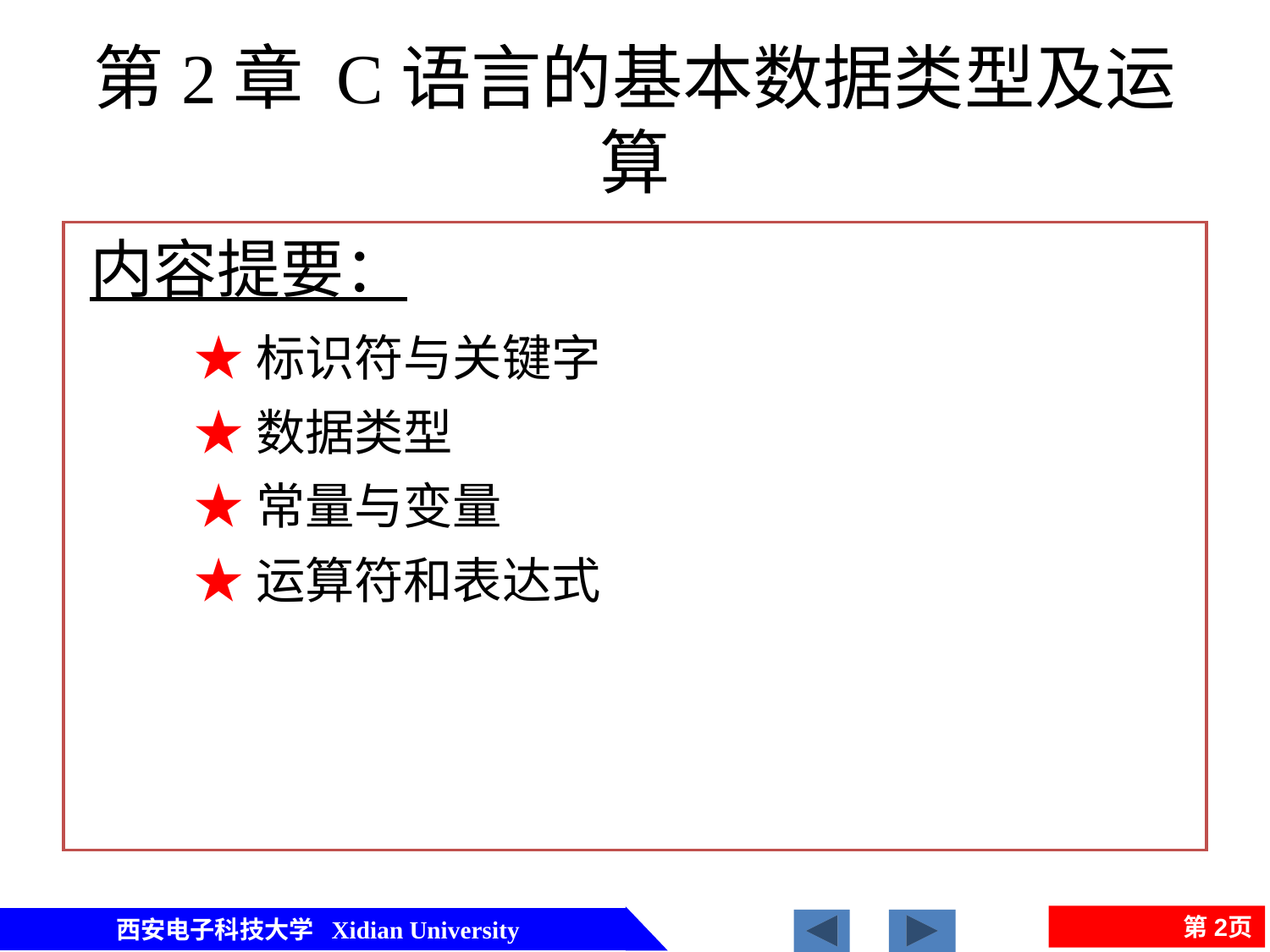

# 第2章 C语言的基本数据类型及运算
内容提要：
★标识符与关键字
★数据类型
★常量与变量
★运算符和表达式